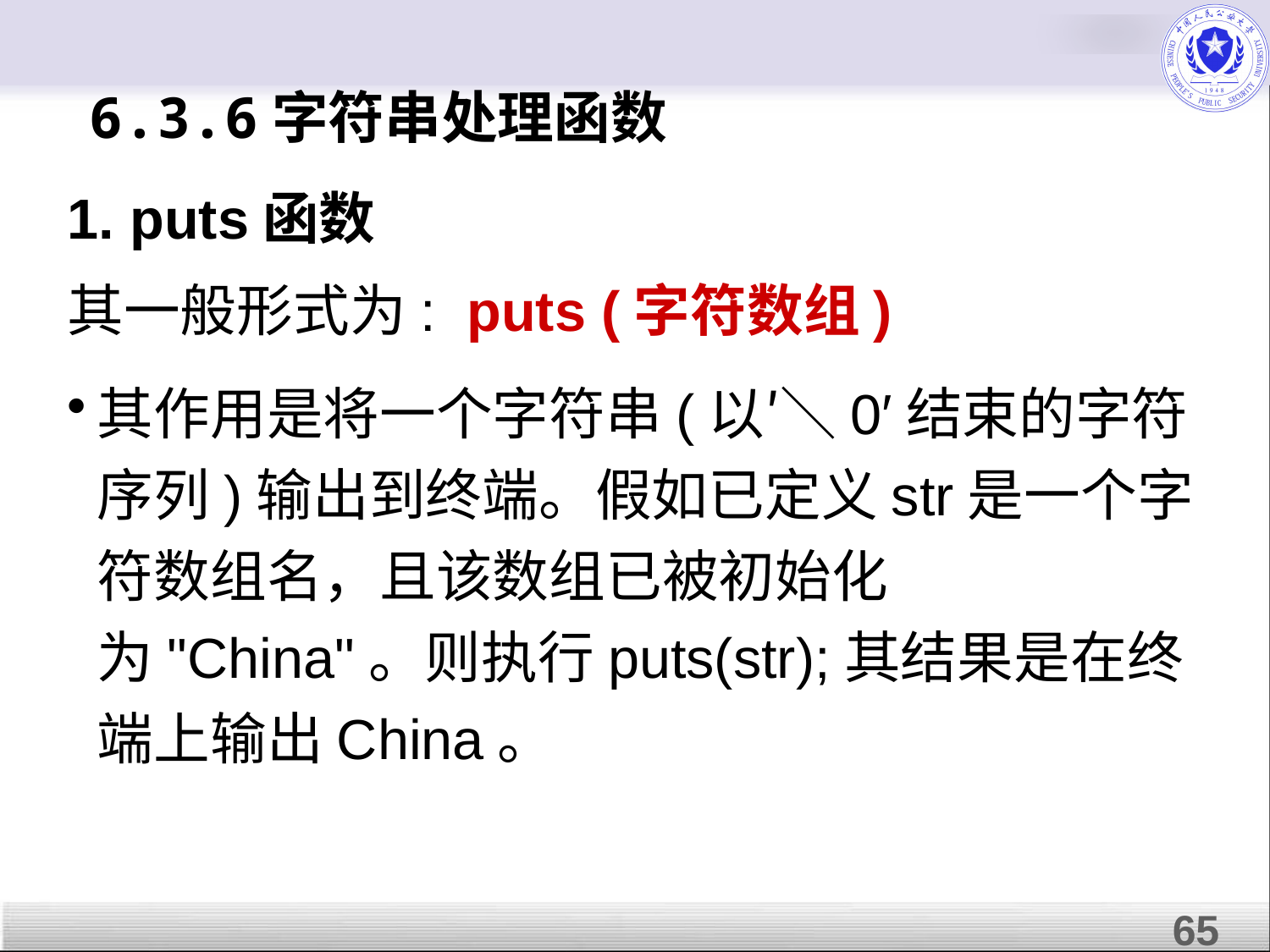

6.3.6字符串处理函数
1. puts函数
其一般形式为:  puts (字符数组)
其作用是将一个字符串(以′＼0′结束的字符序列)输出到终端。假如已定义str是一个字符数组名，且该数组已被初始化为"China"。则执行puts(str);其结果是在终端上输出China。